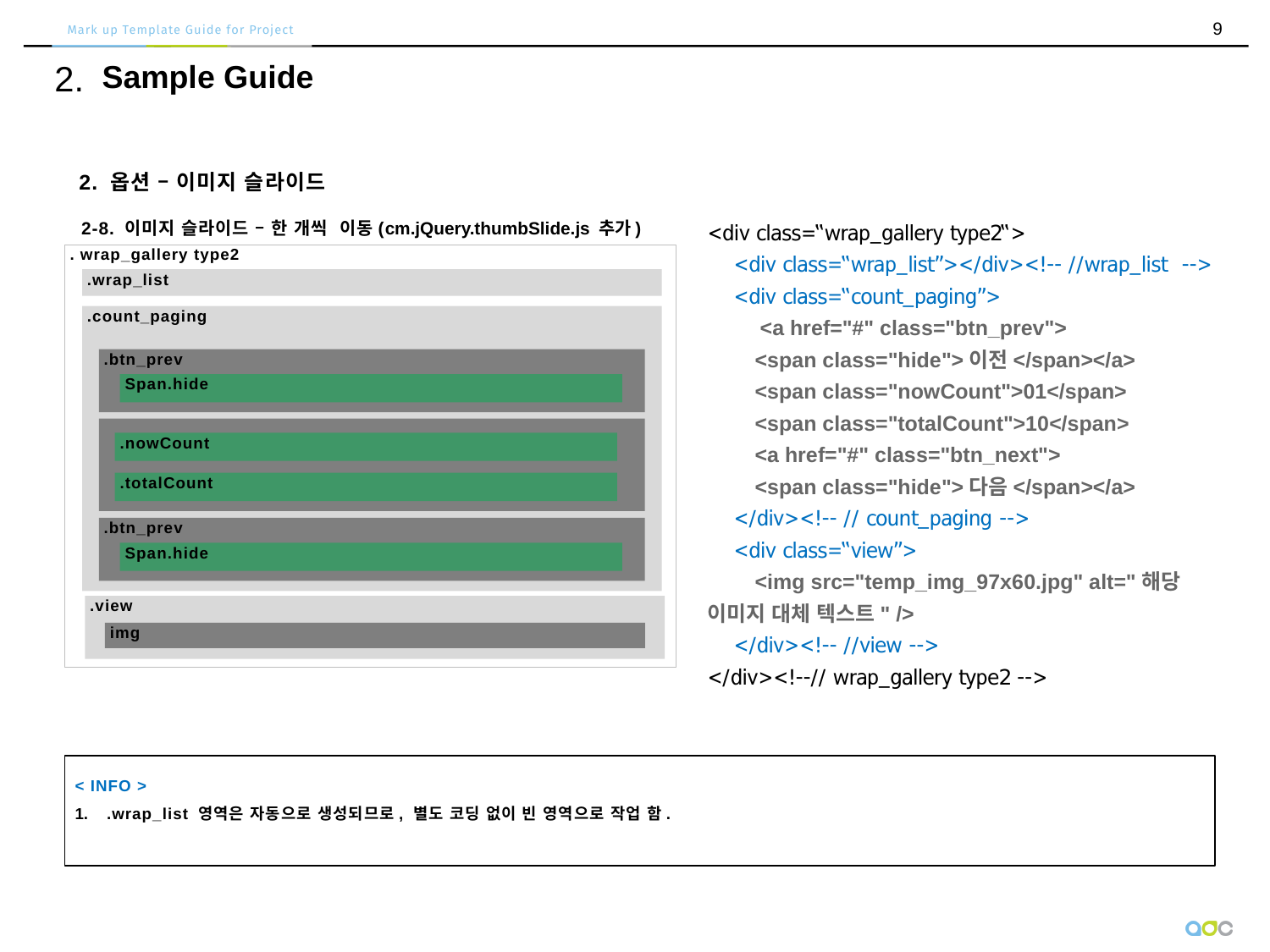

2.
Sample Guide
2. 옵션 – 이미지 슬라이드
2-8. 이미지 슬라이드 – 한 개씩  이동(cm.jQuery.thumbSlide.js 추가)
<div class=“wrap_gallery type2“>
    <div class=“wrap_list”></div><!-- //wrap_list  -->
    <div class=“count_paging”>
        <a href="#" class="btn_prev">
        <span class="hide">이전</span></a>
        <span class="nowCount">01</span>
        <span class="totalCount">10</span>
        <a href="#" class="btn_next">
        <span class="hide">다음</span></a>
    </div><!-- // count_paging -->
    <div class=“view”>
        <img src="temp_img_97x60.jpg" alt="해당 이미지 대체 텍스트" />
    </div><!-- //view -->
</div><!--// wrap_gallery type2 -->
. wrap_gallery type2
.wrap_list
.count_paging
.btn_prev
Span.hide

.nowCount
.totalCount
.btn_prev
Span.hide
.view
img
< INFO >
.wrap_list 영역은 자동으로 생성되므로, 별도 코딩 없이 빈 영역으로 작업 함.